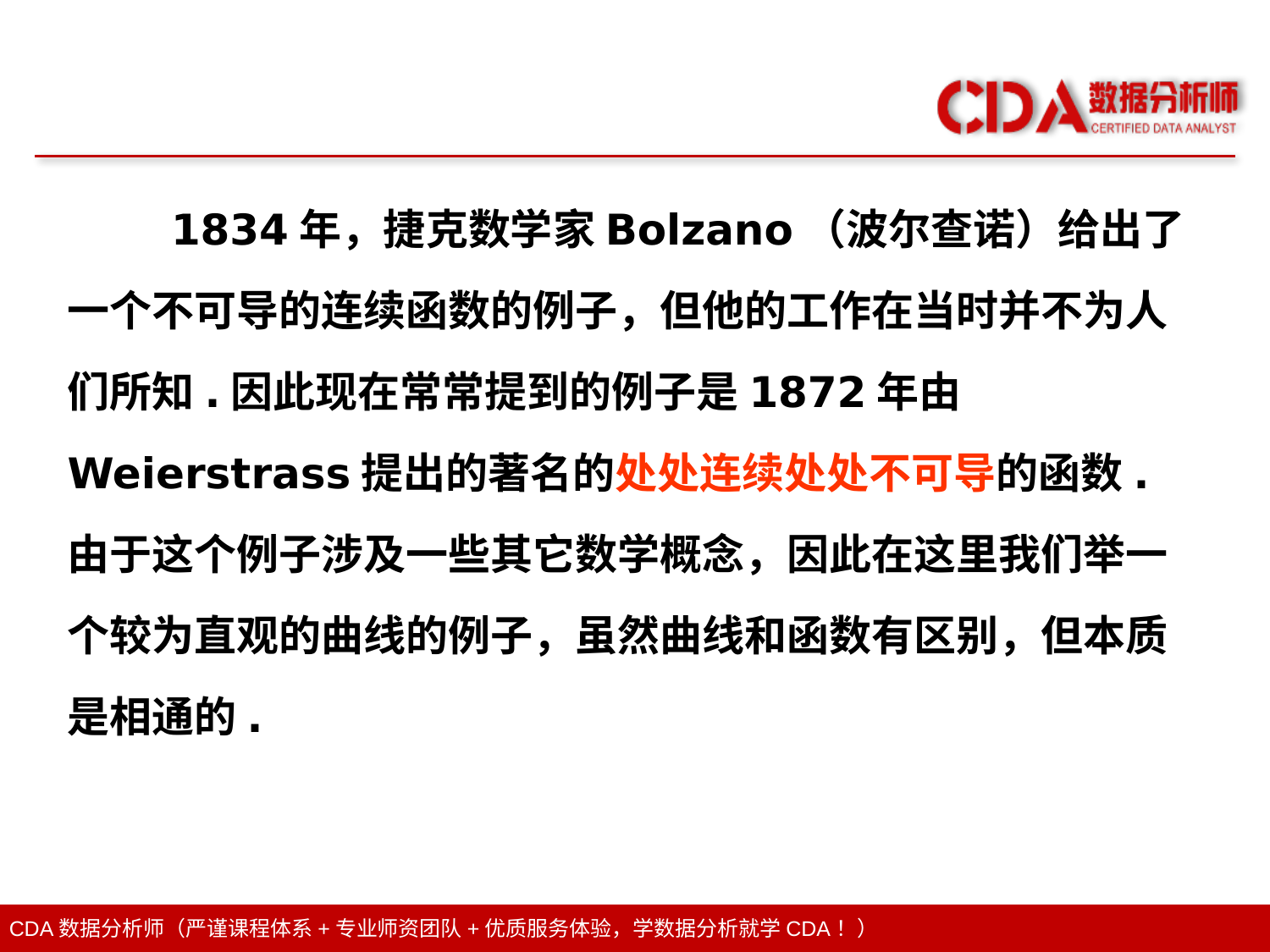

1834年，捷克数学家Bolzano（波尔查诺）给出了一个不可导的连续函数的例子，但他的工作在当时并不为人们所知.因此现在常常提到的例子是1872年由Weierstrass提出的著名的处处连续处处不可导的函数.由于这个例子涉及一些其它数学概念，因此在这里我们举一个较为直观的曲线的例子，虽然曲线和函数有区别，但本质是相通的.